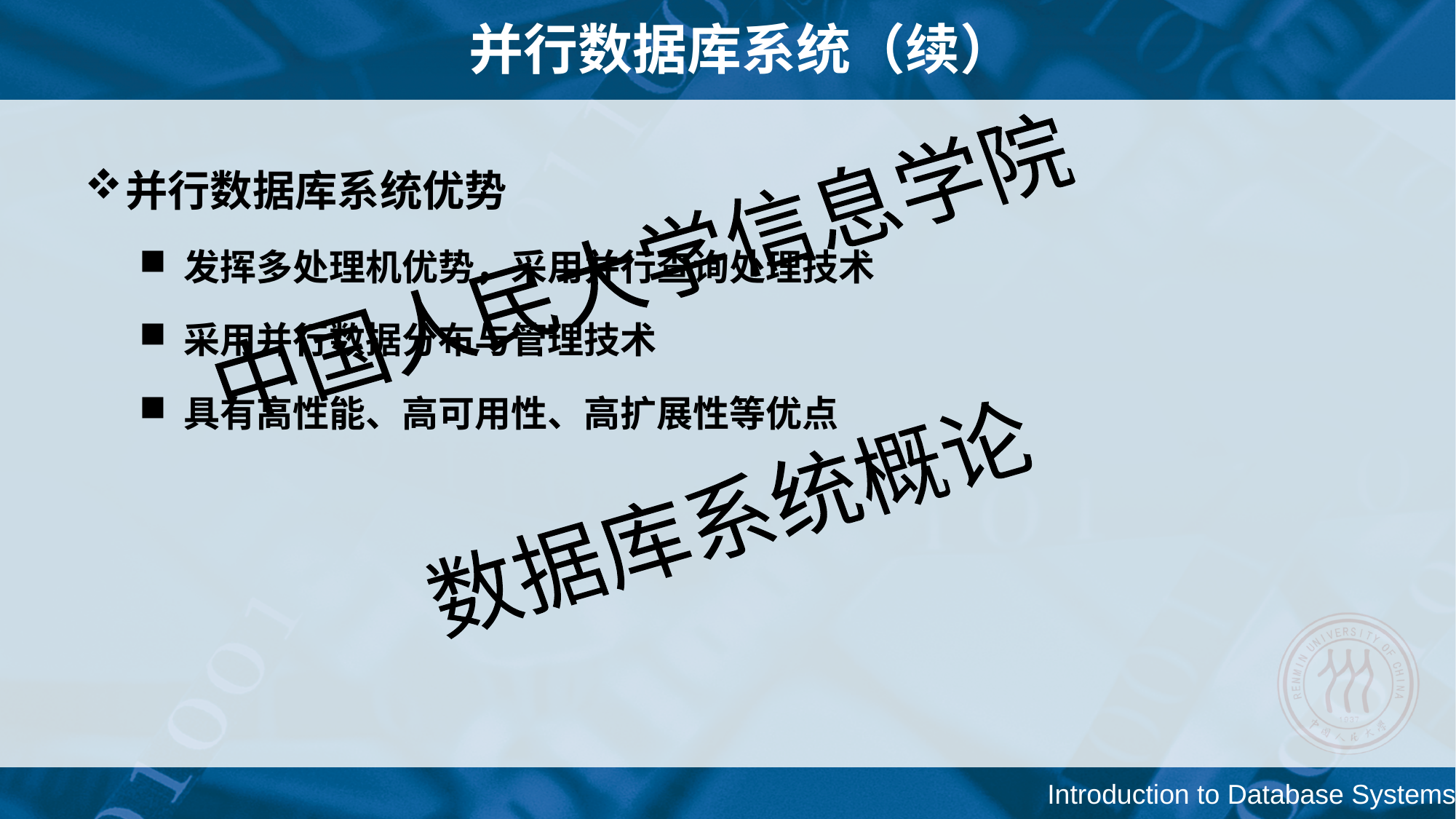

# 并行数据库系统（续）
并行数据库系统优势
 发挥多处理机优势，采用并行查询处理技术
 采用并行数据分布与管理技术
 具有高性能、高可用性、高扩展性等优点